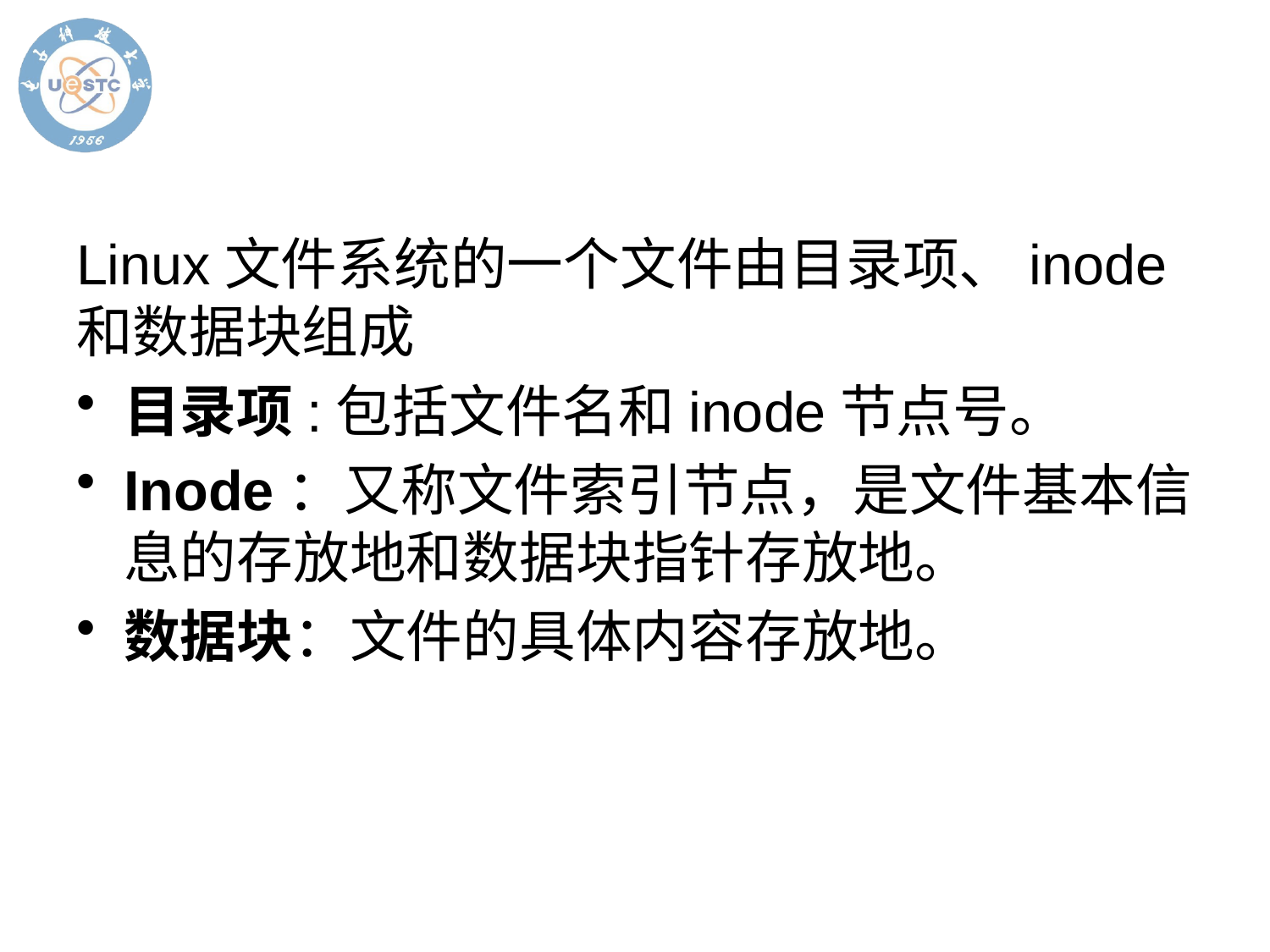

#
Linux文件系统的一个文件由目录项、inode和数据块组成
目录项:包括文件名和inode节点号。
Inode：又称文件索引节点，是文件基本信息的存放地和数据块指针存放地。
数据块：文件的具体内容存放地。